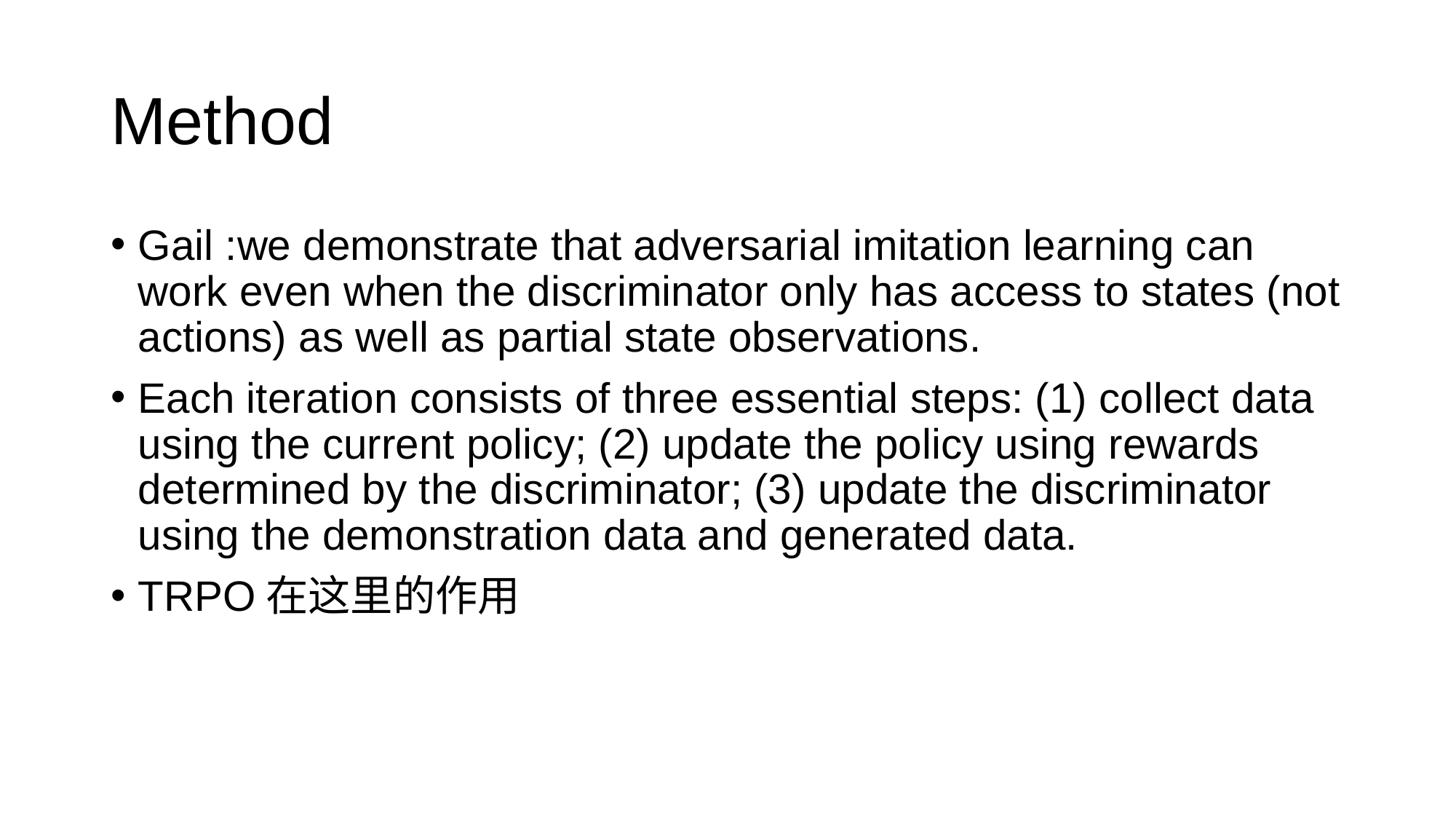

# Method
Gail :we demonstrate that adversarial imitation learning can work even when the discriminator only has access to states (not actions) as well as partial state observations.
Each iteration consists of three essential steps: (1) collect data using the current policy; (2) update the policy using rewards determined by the discriminator; (3) update the discriminator using the demonstration data and generated data.
TRPO在这里的作用